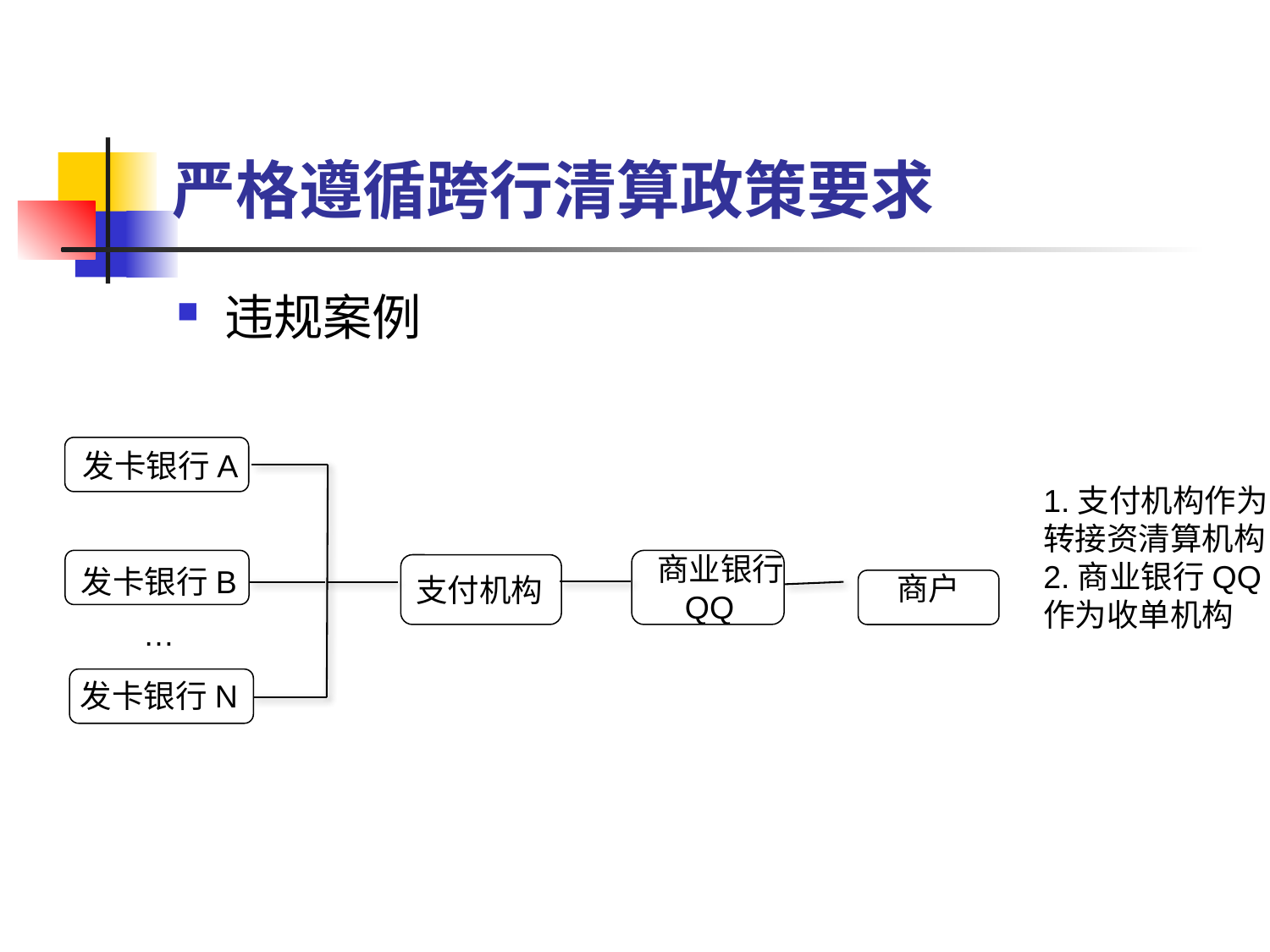

# 严格遵循跨行清算政策要求
违规案例

1.支付机构作为转接资清算机构2.商业银行QQ作为收单机构

发卡银行A
  商业银行
QQ

发卡银行B
商户
支付机构

…

发卡银行N